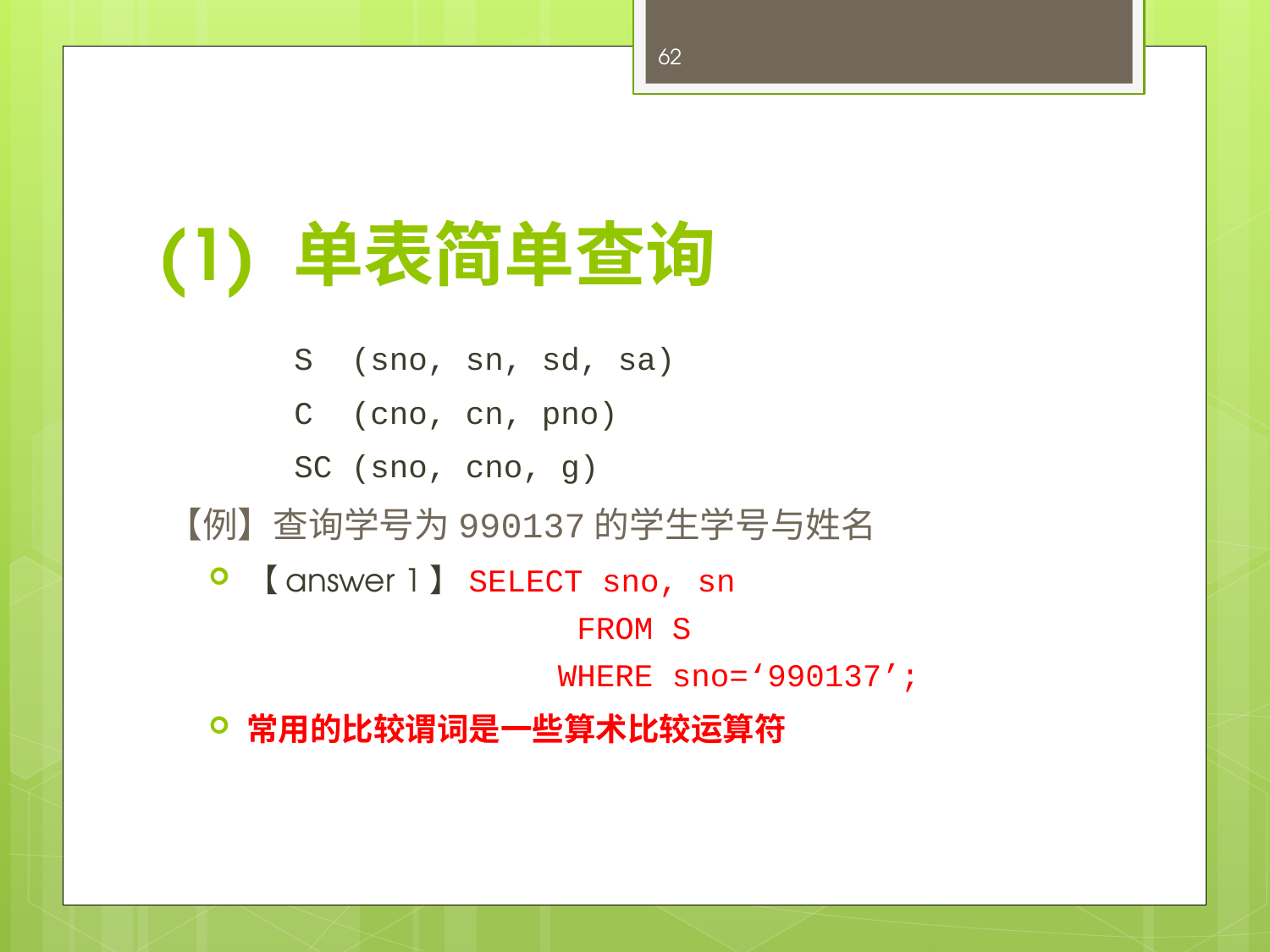

62
# (1) 单表简单查询
	S  (sno, sn, sd, sa)
	C  (cno, cn, pno)
	SC (sno, cno, g)
【例】查询学号为990137的学生学号与姓名
【answer 1】SELECT sno, sn
		    FROM S
		   WHERE sno=‘990137’;
常用的比较谓词是一些算术比较运算符